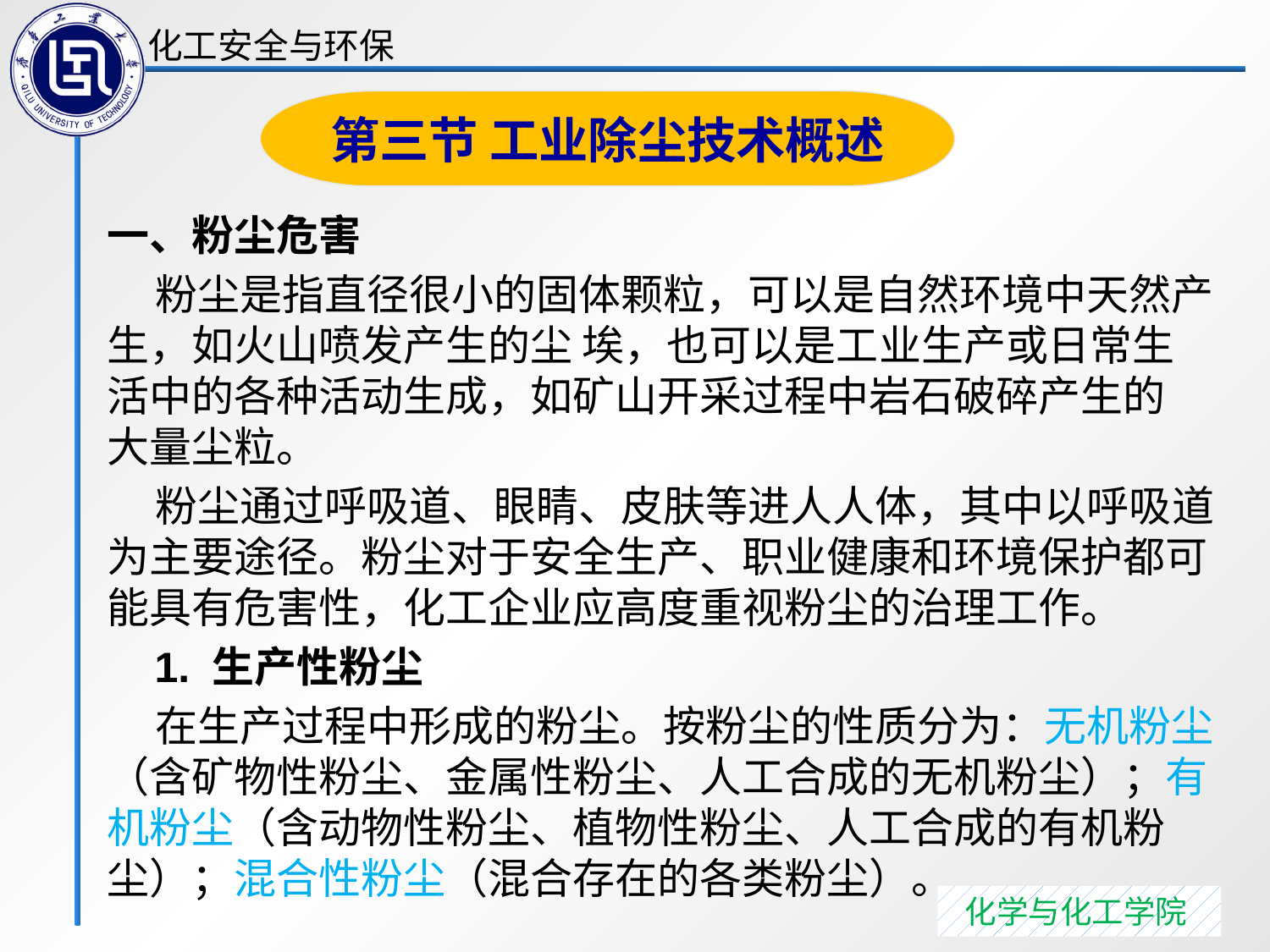

一、粉尘危害
    粉尘是指直径很小的固体颗粒，可以是自然环境中天然产生，如火山喷发产生的尘 埃，也可以是工业生产或日常生活中的各种活动生成，如矿山开采过程中岩石破碎产生的 大量尘粒。
    粉尘通过呼吸道、眼睛、皮肤等进人人体，其中以呼吸道为主要途径。粉尘对于安全生产、职业健康和环境保护都可能具有危害性，化工企业应高度重视粉尘的治理工作。
    1. 生产性粉尘
    在生产过程中形成的粉尘。按粉尘的性质分为：无机粉尘（含矿物性粉尘、金属性粉尘、人工合成的无机粉尘）；有机粉尘（含动物性粉尘、植物性粉尘、人工合成的有机粉尘）；混合性粉尘（混合存在的各类粉尘）。
第三节 工业除尘技术概述